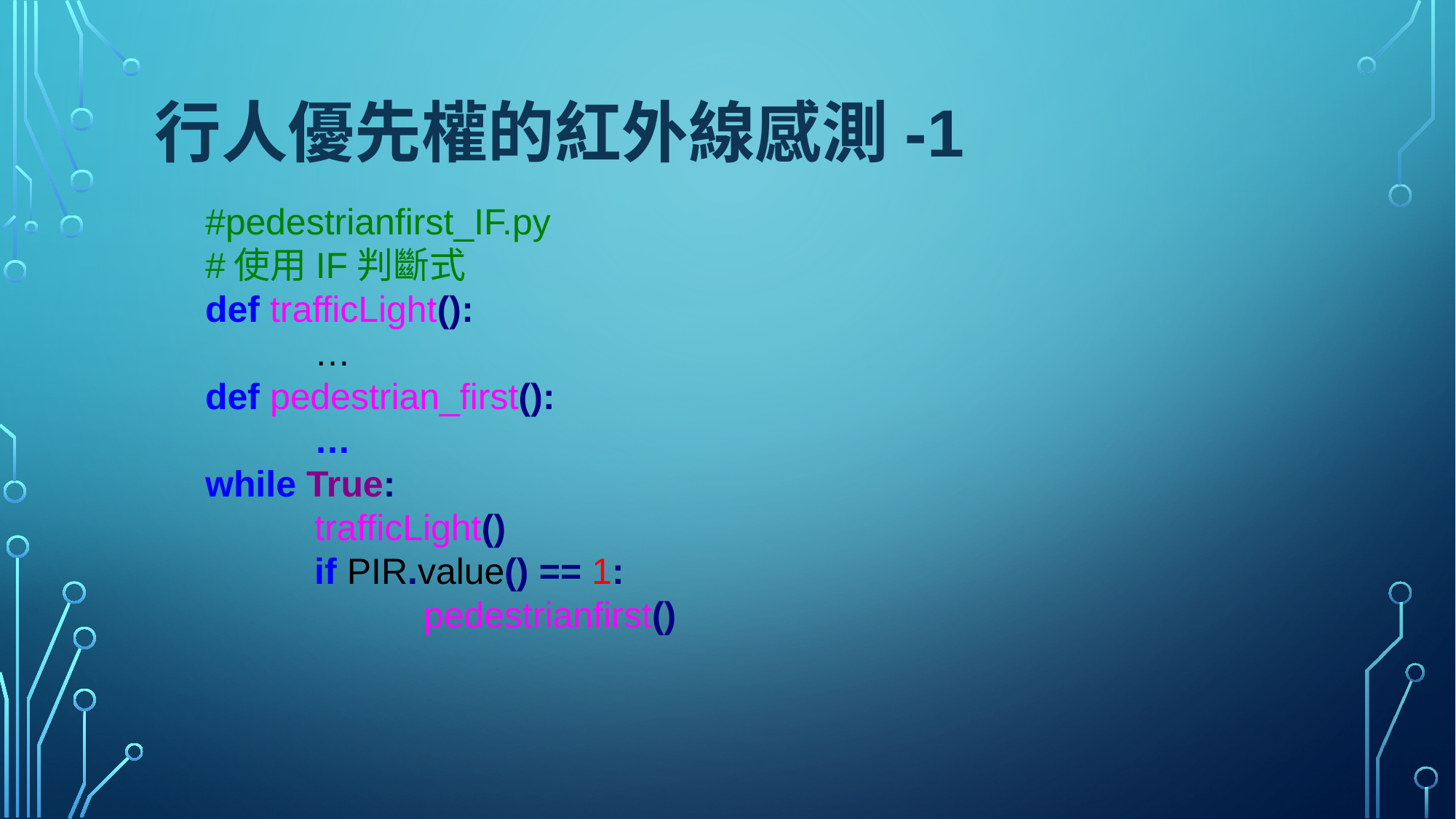

# ⾏⼈優先權的紅外線感測-1
#pedestrianfirst_IF.py
#使用IF判斷式
def trafficLight():
	…
def pedestrian_first():
	…
while True:
	trafficLight()
	if PIR.value() == 1:
		pedestrianfirst()